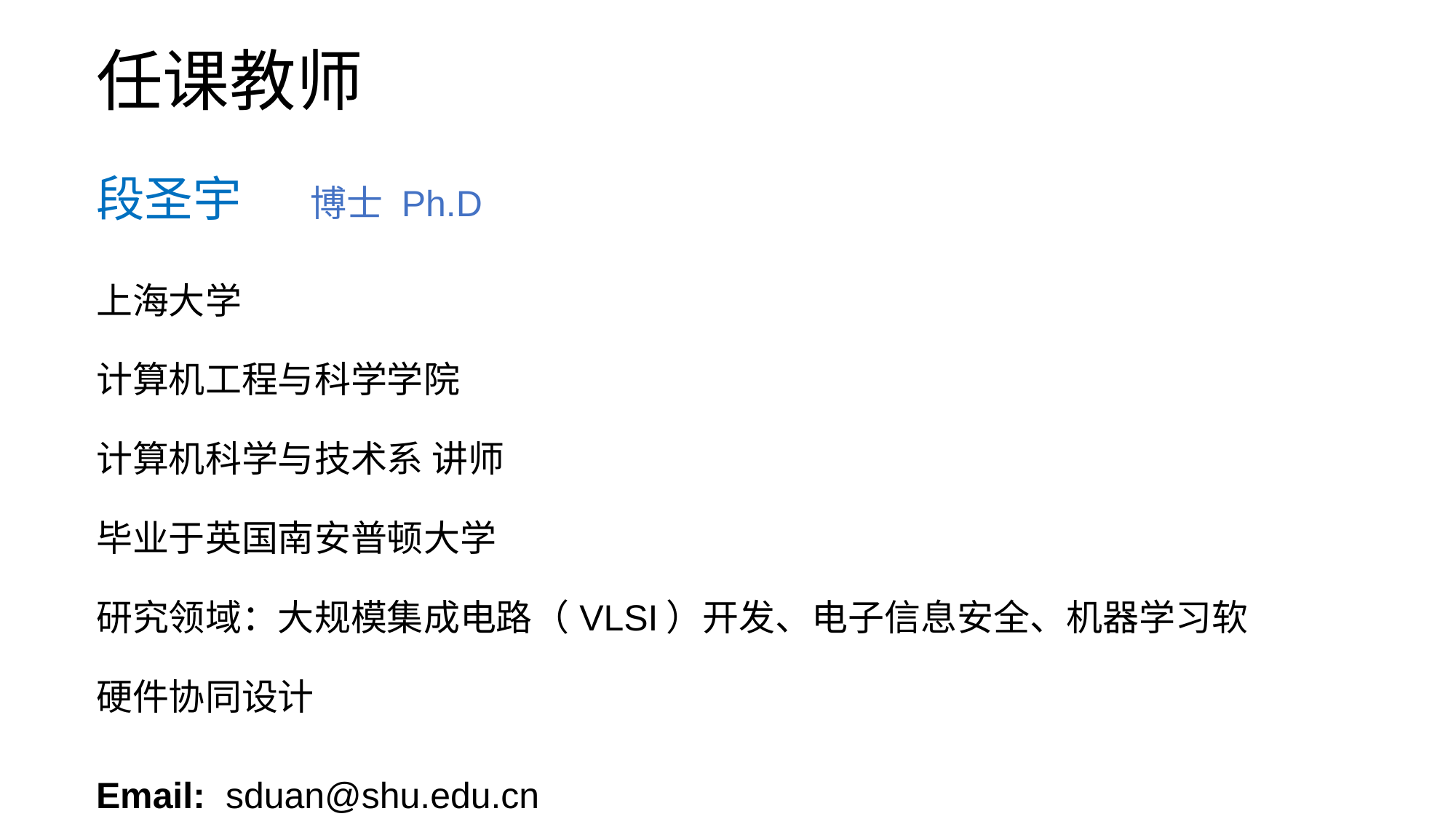

# 任课教师
| 段圣宇 博士 Ph.D |
| --- |
| 上海大学 计算机工程与科学学院 计算机科学与技术系 讲师 毕业于英国南安普顿大学 研究领域：大规模集成电路（VLSI）开发、电子信息安全、机器学习软硬件协同设计 |
| Email: sduan@shu.edu.cn 办公室：计算机学院407 |